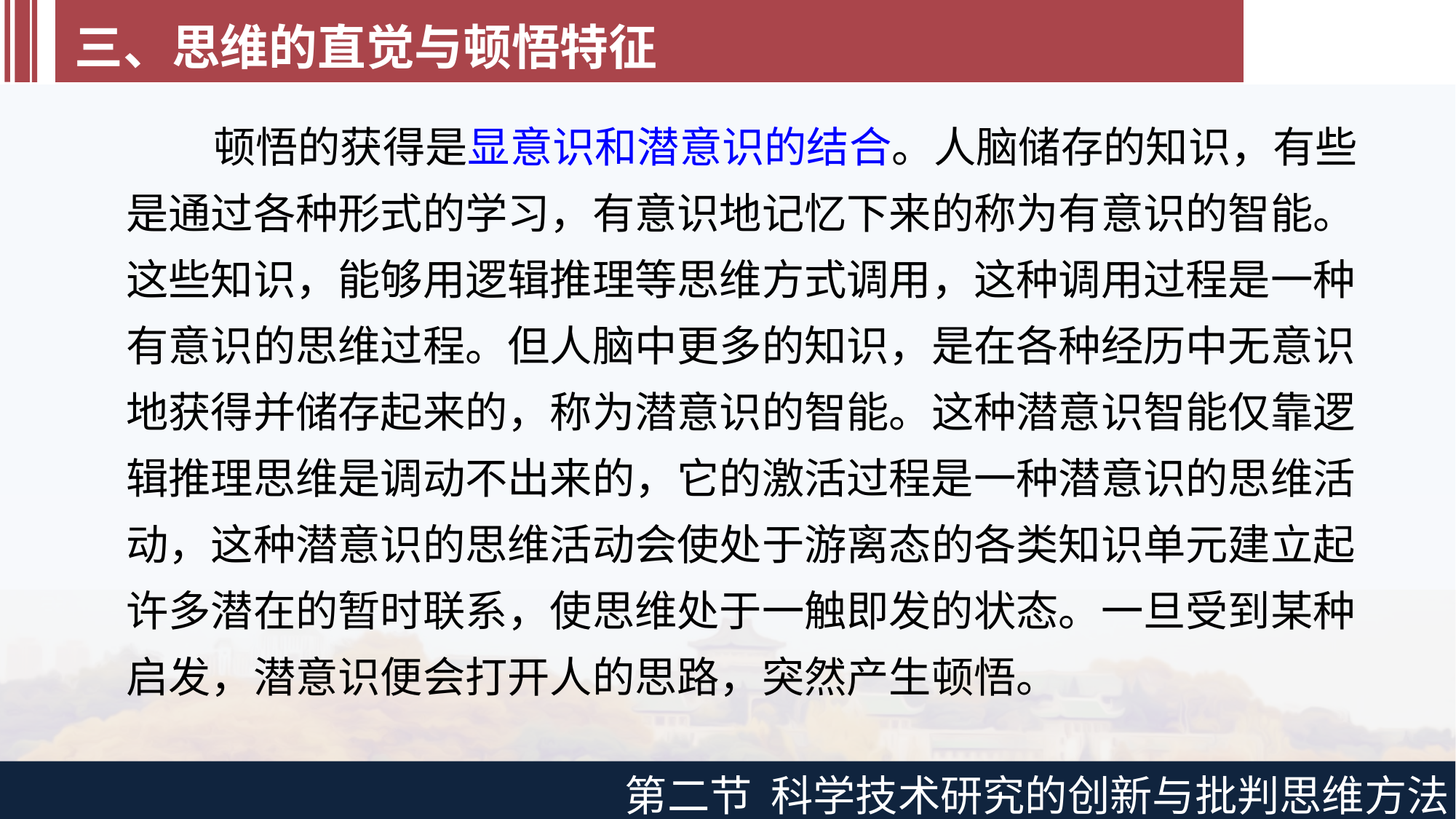

三、思维的直觉与顿悟特征
顿悟的获得是显意识和潜意识的结合。人脑储存的知识，有些是通过各种形式的学习，有意识地记忆下来的称为有意识的智能。这些知识，能够用逻辑推理等思维方式调用，这种调用过程是一种有意识的思维过程。但人脑中更多的知识，是在各种经历中无意识地获得并储存起来的，称为潜意识的智能。这种潜意识智能仅靠逻辑推理思维是调动不出来的，它的激活过程是一种潜意识的思维活动，这种潜意识的思维活动会使处于游离态的各类知识单元建立起许多潜在的暂时联系，使思维处于一触即发的状态。一旦受到某种启发，潜意识便会打开人的思路，突然产生顿悟。
第二节  科学技术研究的创新与批判思维方法